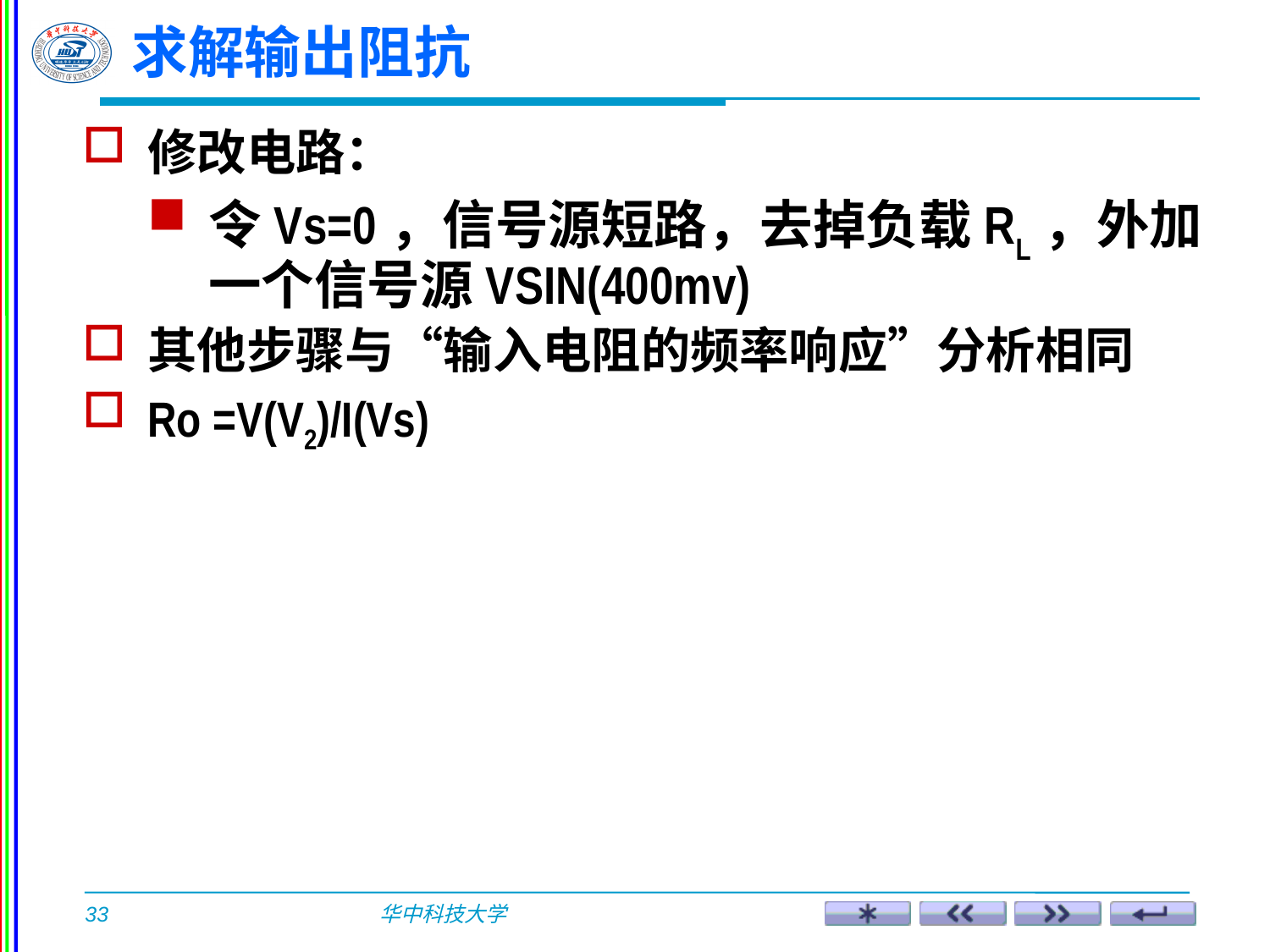

求解输出阻抗
修改电路：
令Vs=0，信号源短路，去掉负载RL，外加一个信号源VSIN(400mv)
其他步骤与“输入电阻的频率响应”分析相同
Ro =V(V2)/I(Vs)